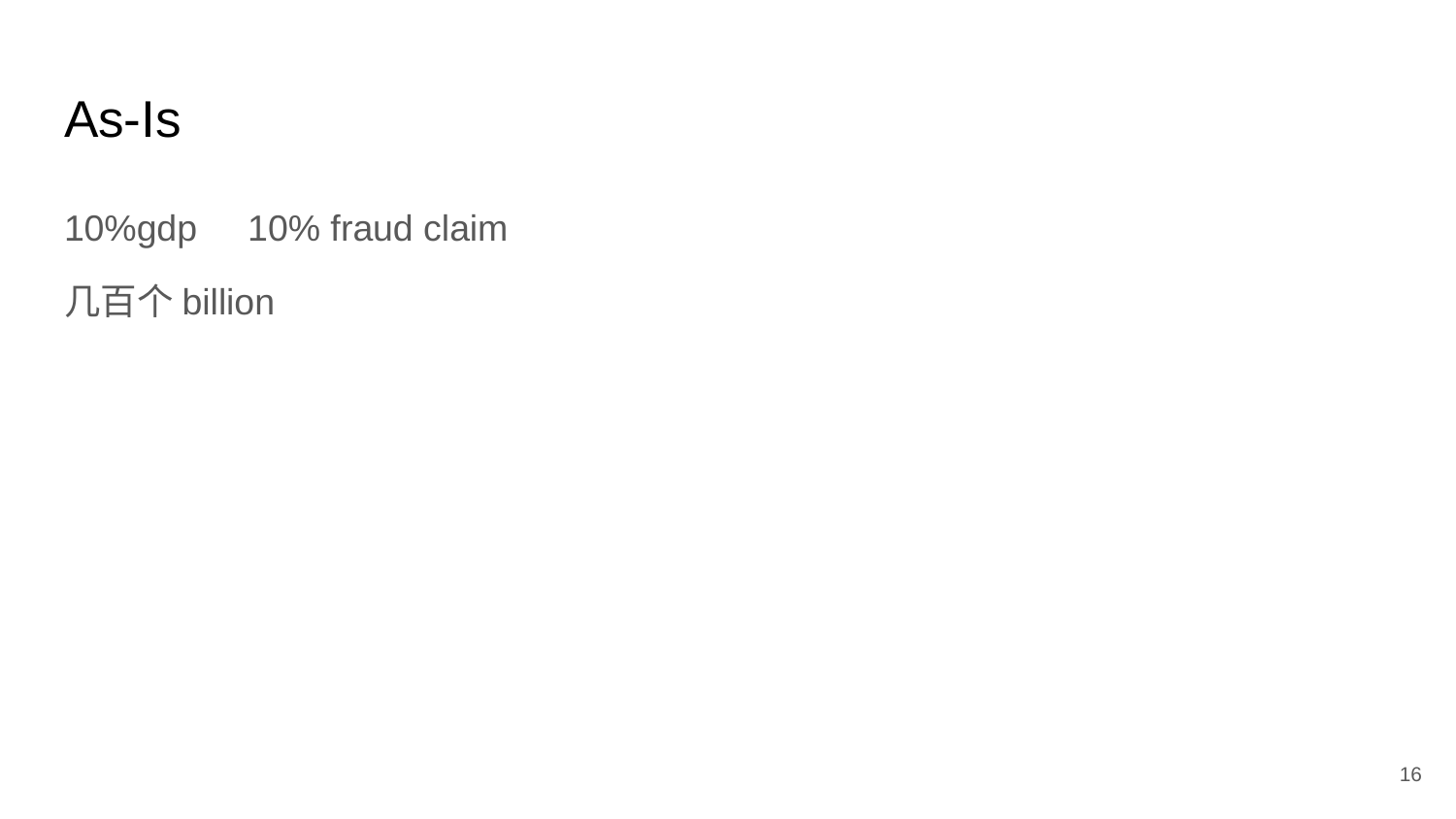

# As-Is
10%gdp     10% fraud claim
几百个billion

16